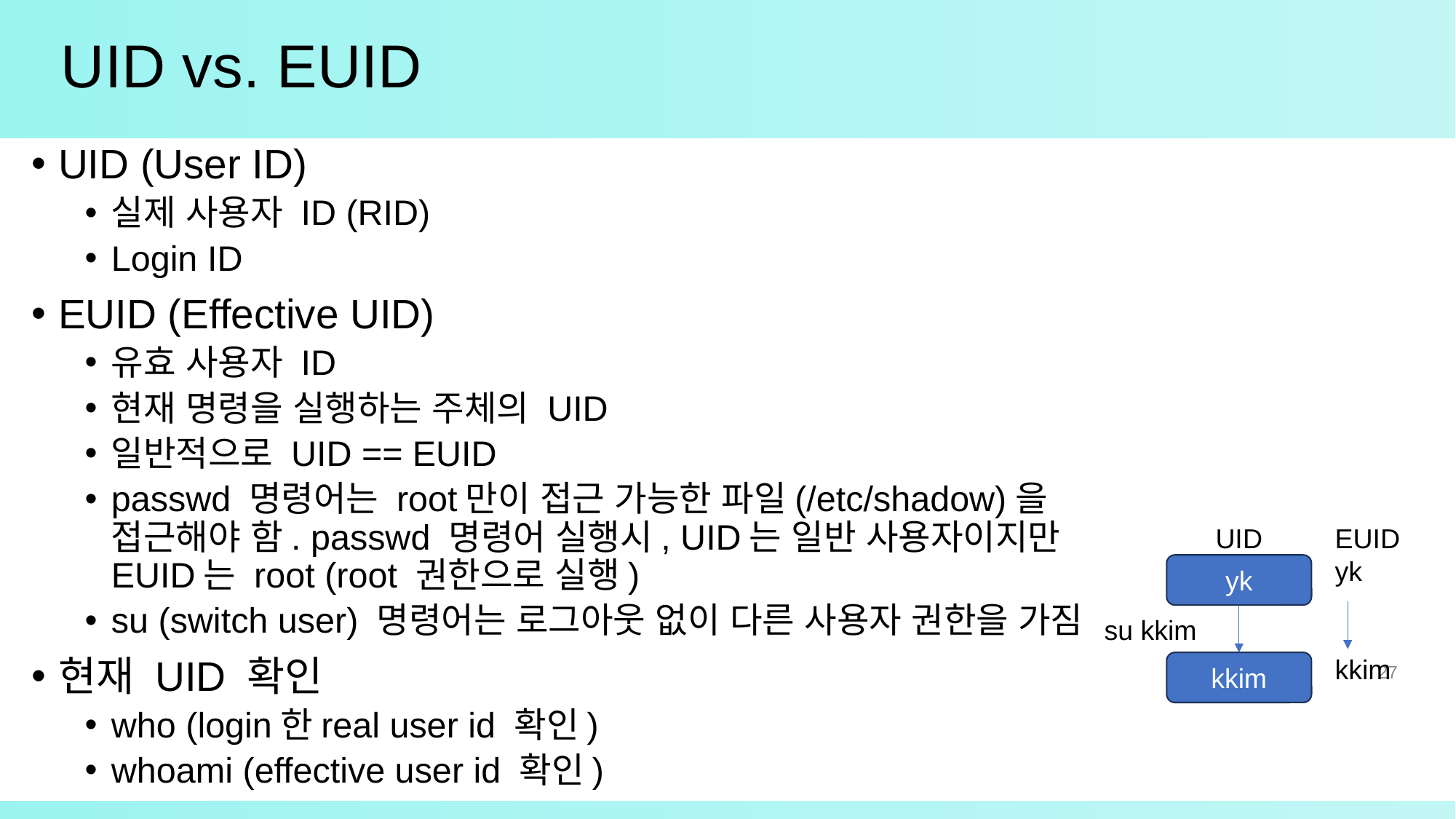

# UID vs. EUID
UID (User ID)
실제 사용자 ID (RID)
Login ID
EUID (Effective UID)
유효 사용자 ID
현재 명령을 실행하는 주체의 UID
일반적으로 UID == EUID
passwd 명령어는 root만이 접근 가능한 파일(/etc/shadow)을 접근해야 함. passwd 명령어 실행시, UID는 일반 사용자이지만 EUID는 root (root 권한으로 실행)
su (switch user) 명령어는 로그아웃 없이 다른 사용자 권한을 가짐
현재 UID 확인
who (login한real user id 확인)
whoami (effective user id 확인)
UID
EUID
yk

kkim
yk
su kkim
27
kkim